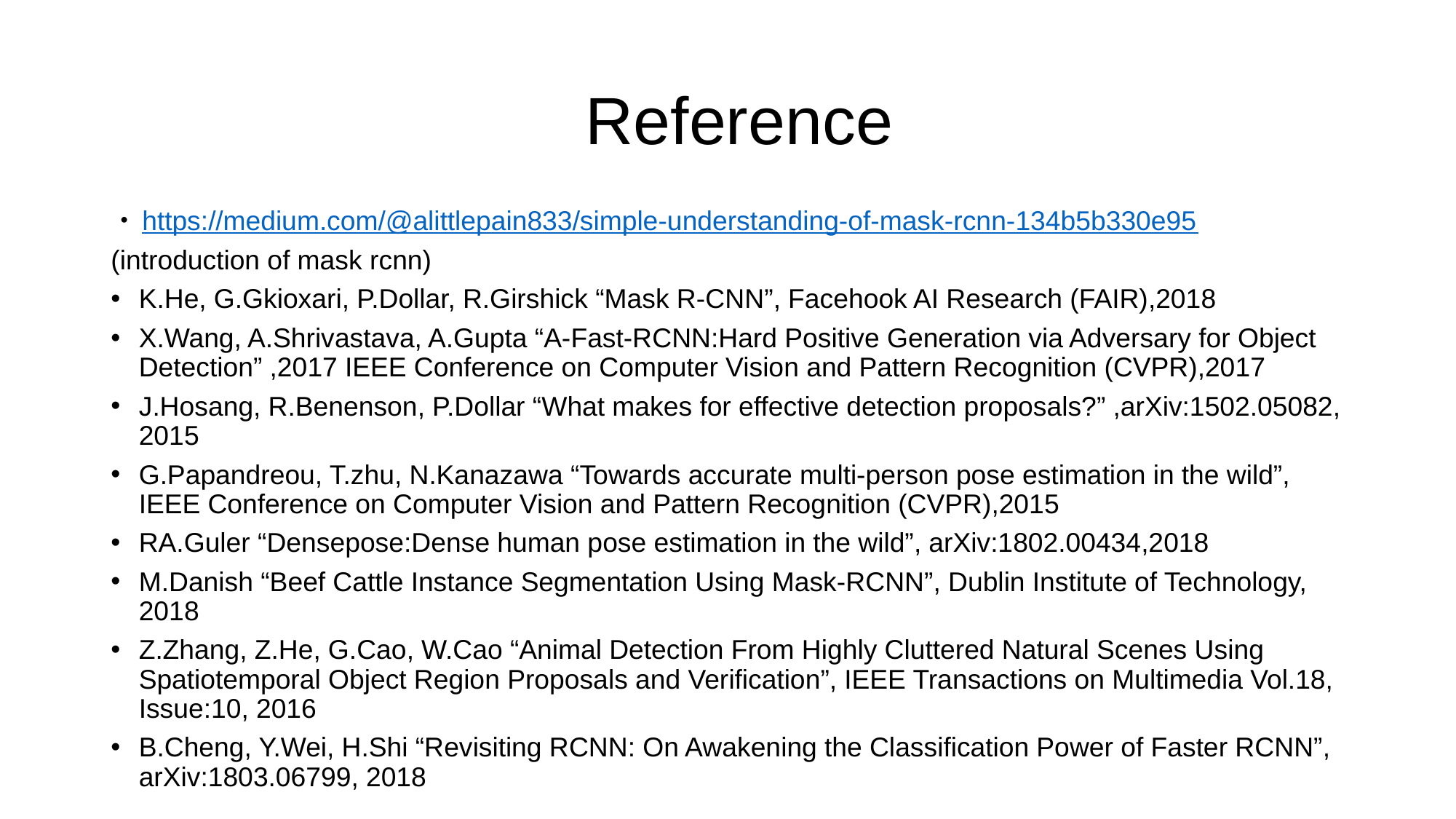

# Reference
・https://medium.com/@alittlepain833/simple-understanding-of-mask-rcnn-134b5b330e95
(introduction of mask rcnn)
K.He, G.Gkioxari, P.Dollar, R.Girshick “Mask R-CNN”, Facehook AI Research (FAIR),2018
X.Wang, A.Shrivastava, A.Gupta “A-Fast-RCNN:Hard Positive Generation via Adversary for Object Detection” ,2017 IEEE Conference on Computer Vision and Pattern Recognition (CVPR),2017
J.Hosang, R.Benenson, P.Dollar “What makes for effective detection proposals?” ,arXiv:1502.05082, 2015
G.Papandreou, T.zhu, N.Kanazawa “Towards accurate multi-person pose estimation in the wild”, IEEE Conference on Computer Vision and Pattern Recognition (CVPR),2015
RA.Guler “Densepose:Dense human pose estimation in the wild”, arXiv:1802.00434,2018
M.Danish “Beef Cattle Instance Segmentation Using Mask-RCNN”, Dublin Institute of Technology, 2018
Z.Zhang, Z.He, G.Cao, W.Cao “Animal Detection From Highly Cluttered Natural Scenes Using Spatiotemporal Object Region Proposals and Verification”, IEEE Transactions on Multimedia Vol.18, Issue:10, 2016
B.Cheng, Y.Wei, H.Shi “Revisiting RCNN: On Awakening the Classification Power of Faster RCNN”, arXiv:1803.06799, 2018